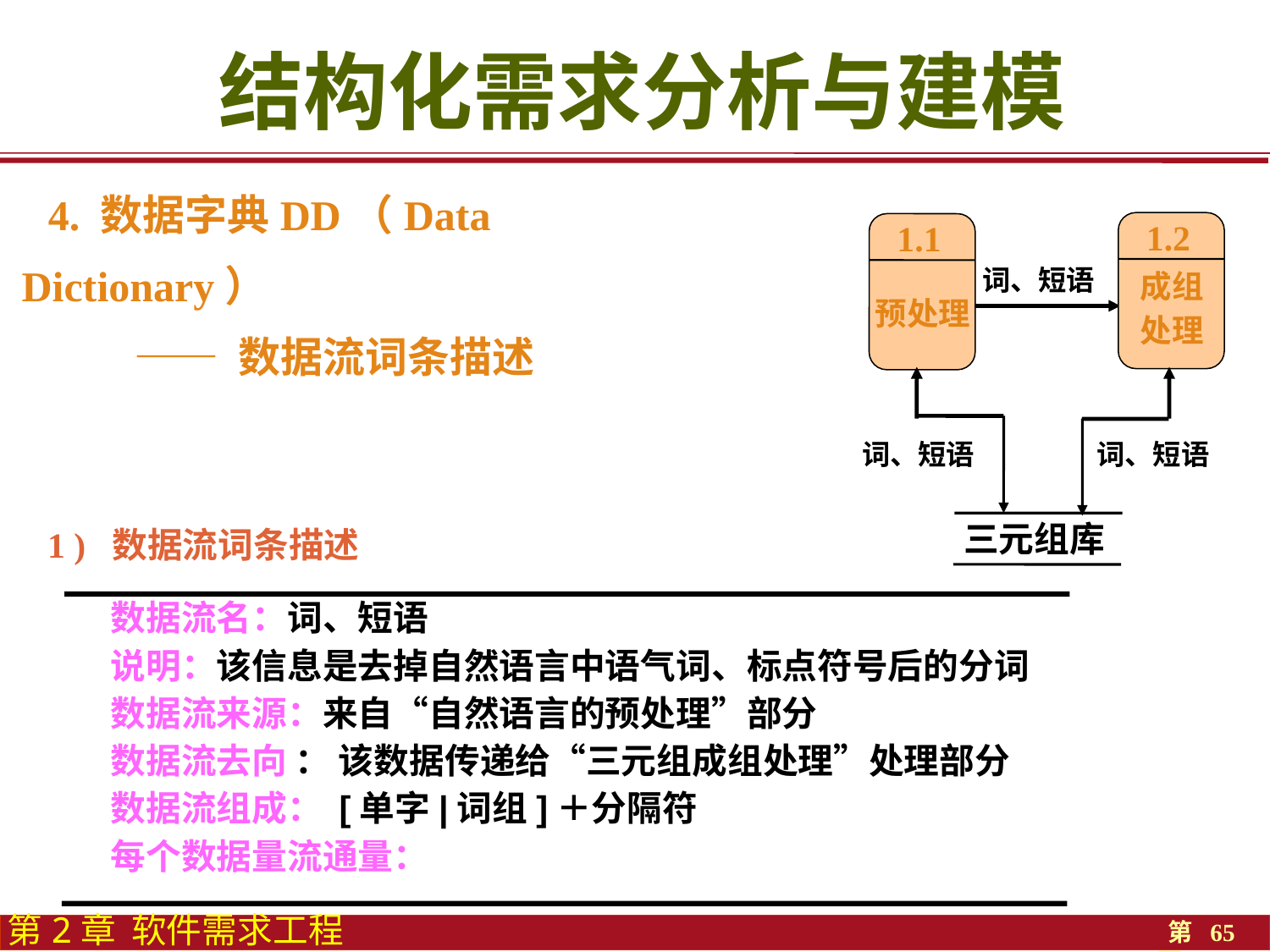

结构化需求分析与建模
4. 数据字典DD（Data Dictionary）
         —— 数据流词条描述

1.2
1.1

词、短语

成组
处理
预处理

词、短语
词、短语
  1 )  数据流词条描述

         数据流名：词、短语
         说明：该信息是去掉自然语言中语气词、标点符号后的分词
         数据流来源：来自“自然语言的预处理”部分
         数据流去向 ： 该数据传递给“三元组成组处理”处理部分
         数据流组成： [单字|词组]＋分隔符
         每个数据量流通量：
三元组库